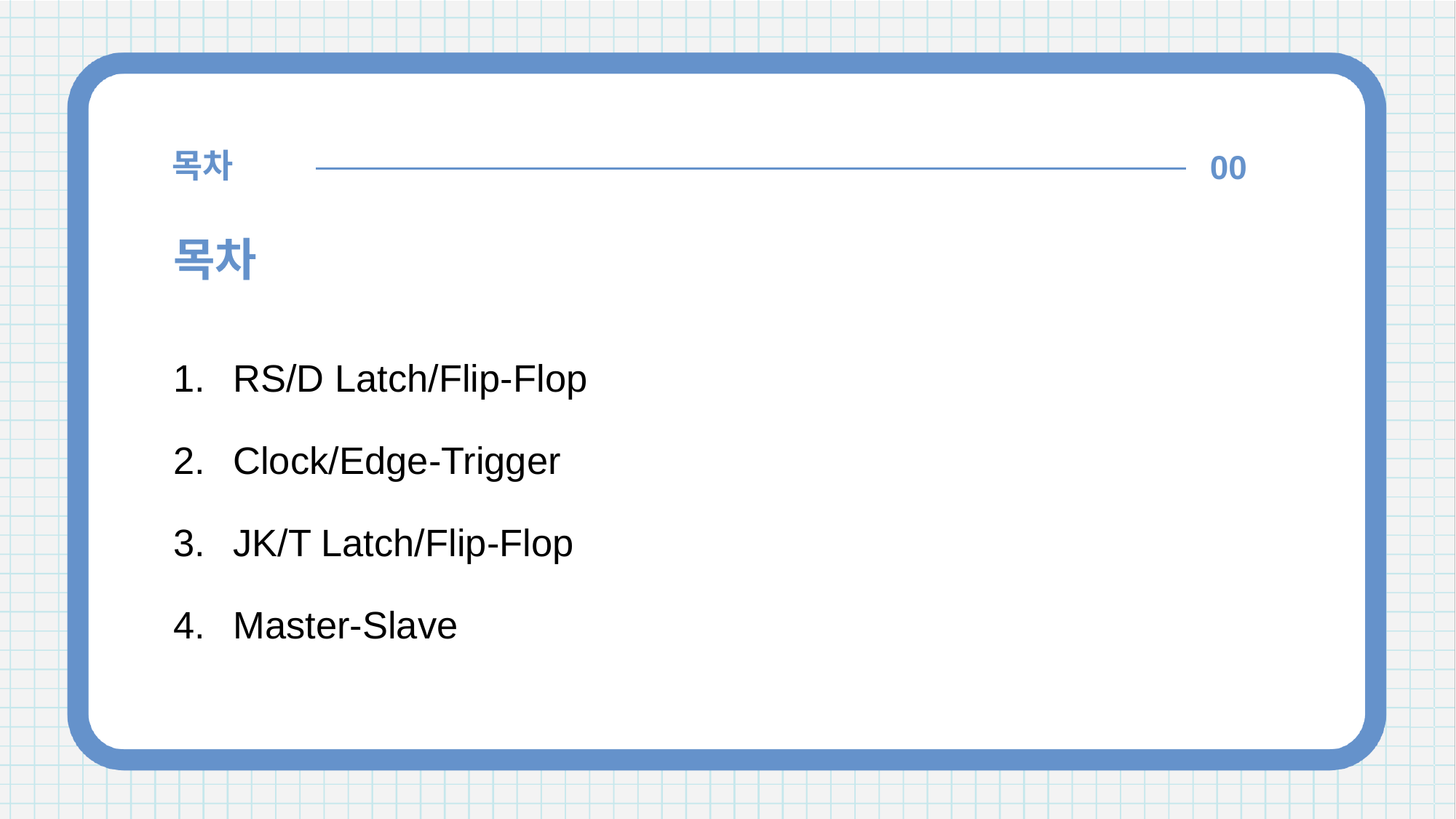

목차
00
목차
RS/D Latch/Flip-Flop
Clock/Edge-Trigger
JK/T Latch/Flip-Flop
Master-Slave